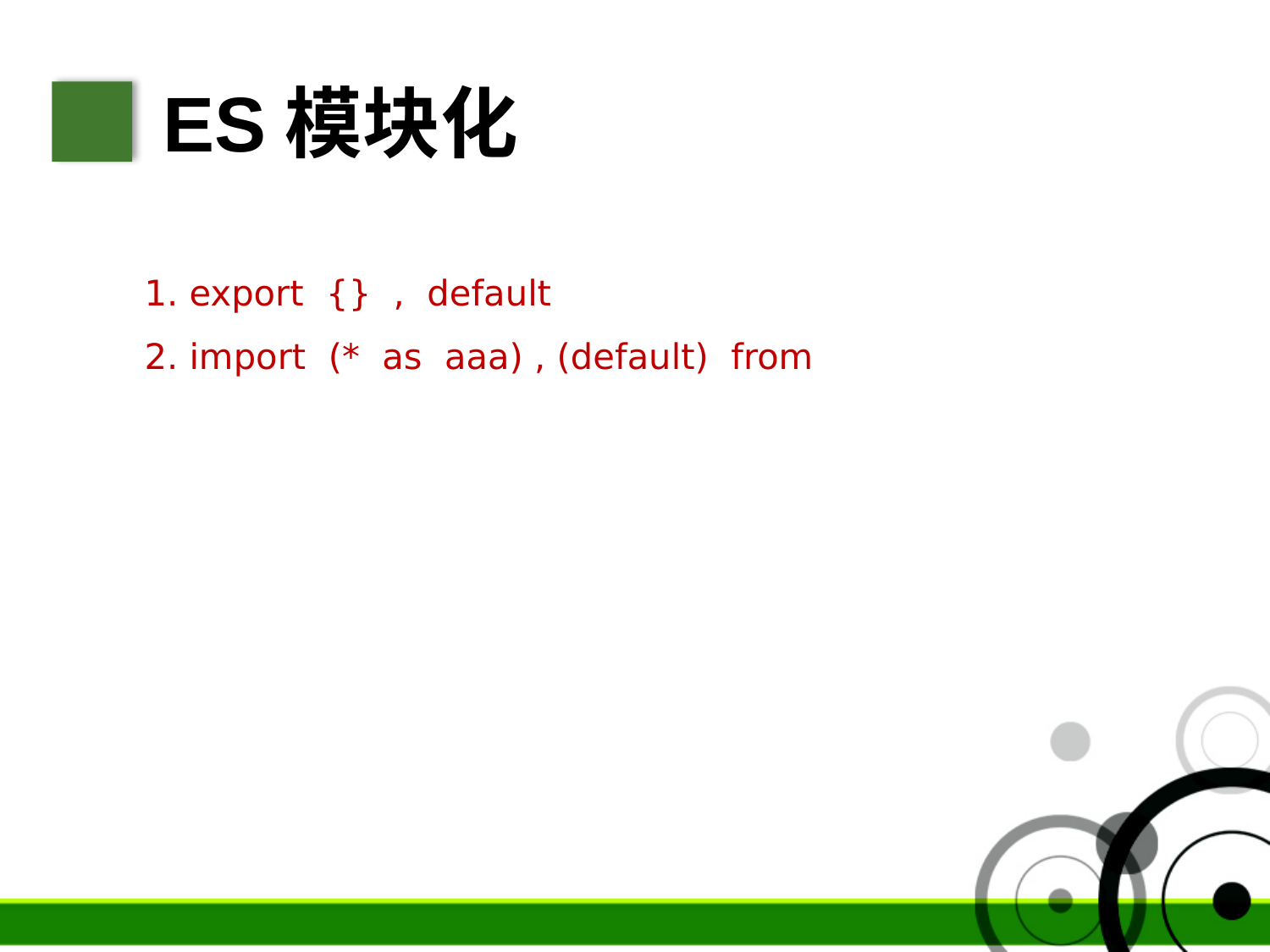

ES模块化

1. export  {}  ,  default
2. import  (*  as  aaa) , (default)  from